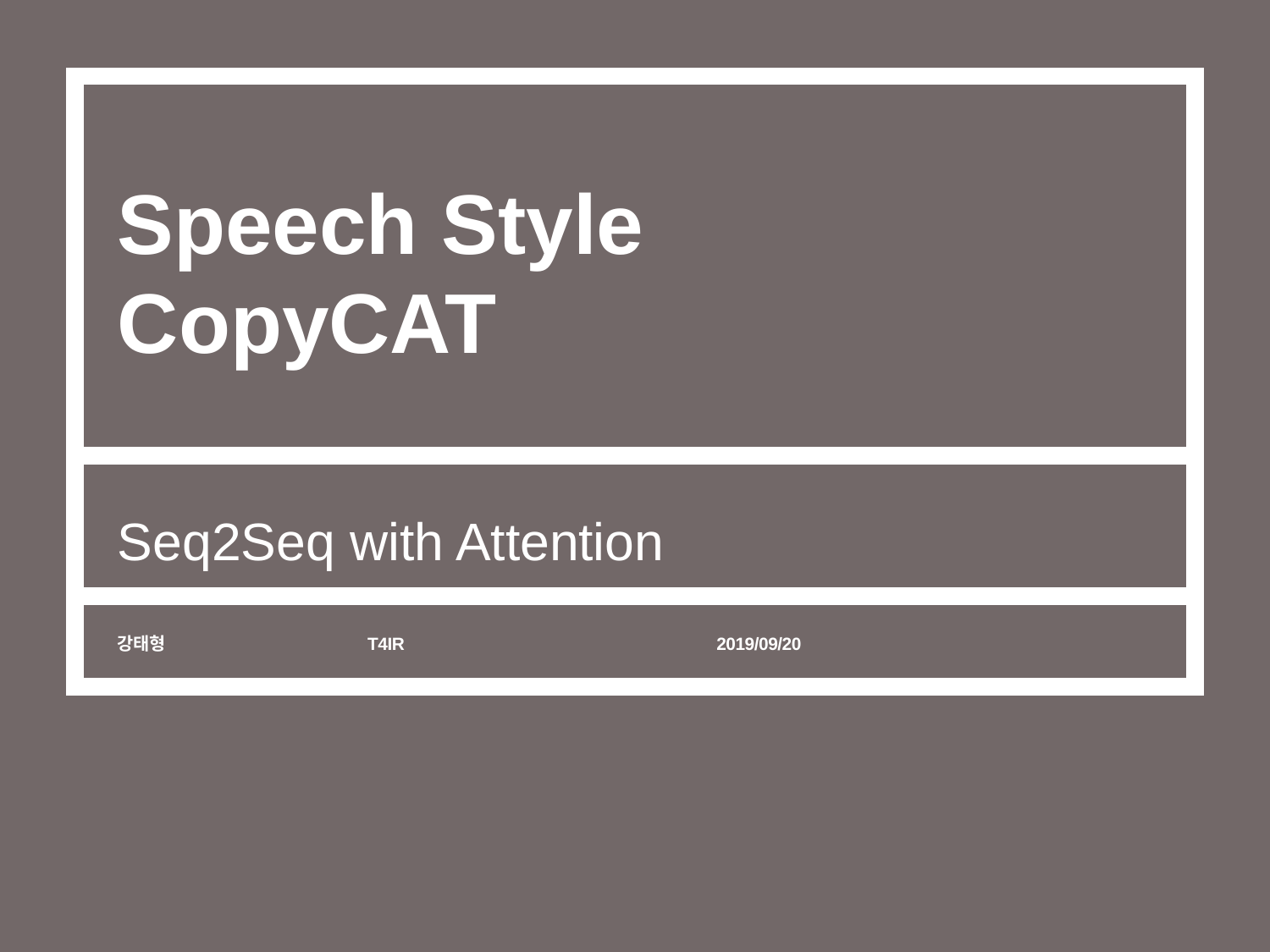

# Speech Style CopyCAT

Seq2Seq with Attention

강태형
T4IR
2019/09/20